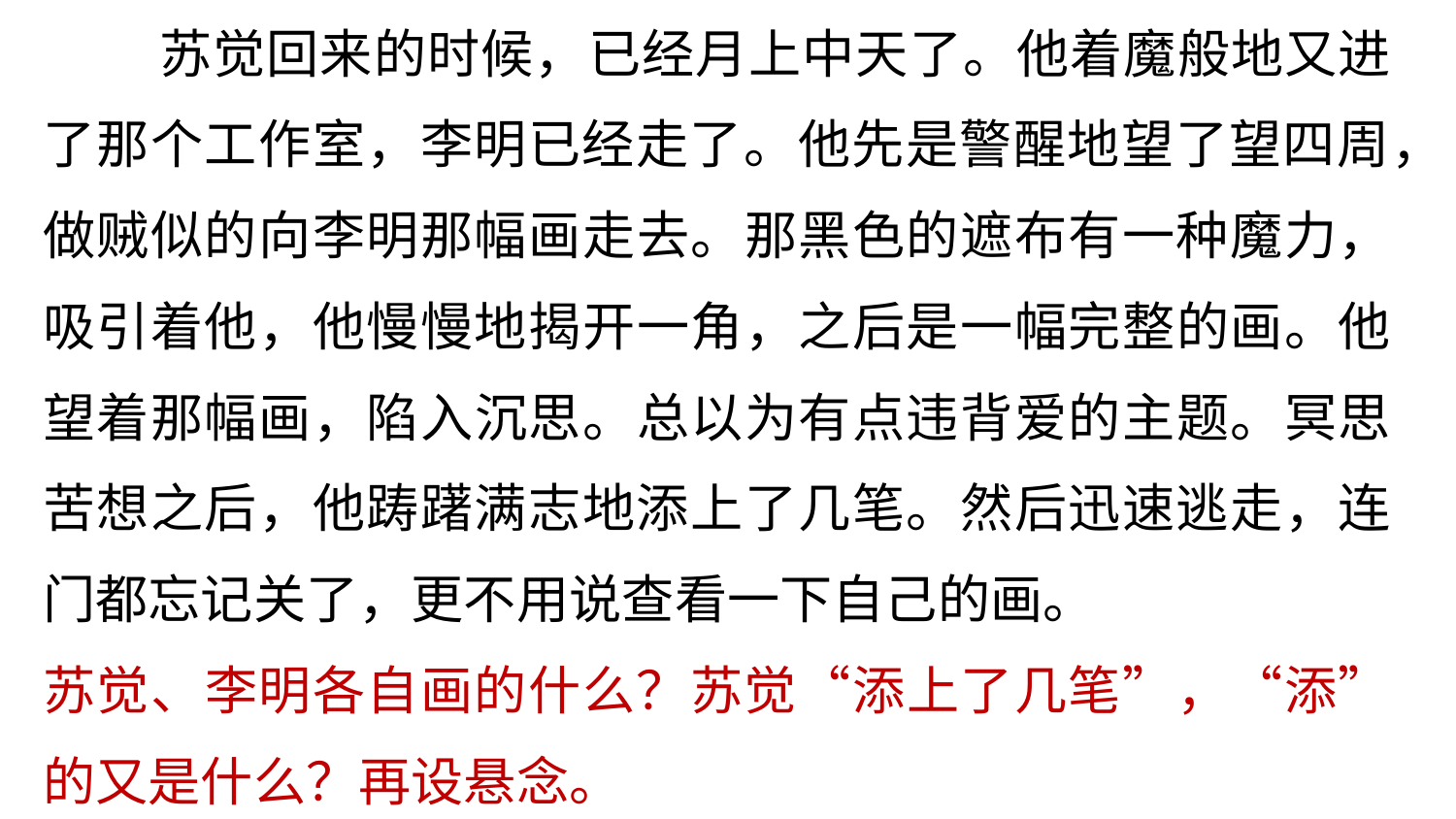

苏觉回来的时候，已经月上中天了。他着魔般地又进了那个工作室，李明已经走了。他先是警醒地望了望四周，做贼似的向李明那幅画走去。那黑色的遮布有一种魔力，吸引着他，他慢慢地揭开一角，之后是一幅完整的画。他望着那幅画，陷入沉思。总以为有点违背爱的主题。冥思苦想之后，他踌躇满志地添上了几笔。然后迅速逃走，连门都忘记关了，更不用说查看一下自己的画。
苏觉、李明各自画的什么？苏觉“添上了几笔”，“添”的又是什么？再设悬念。